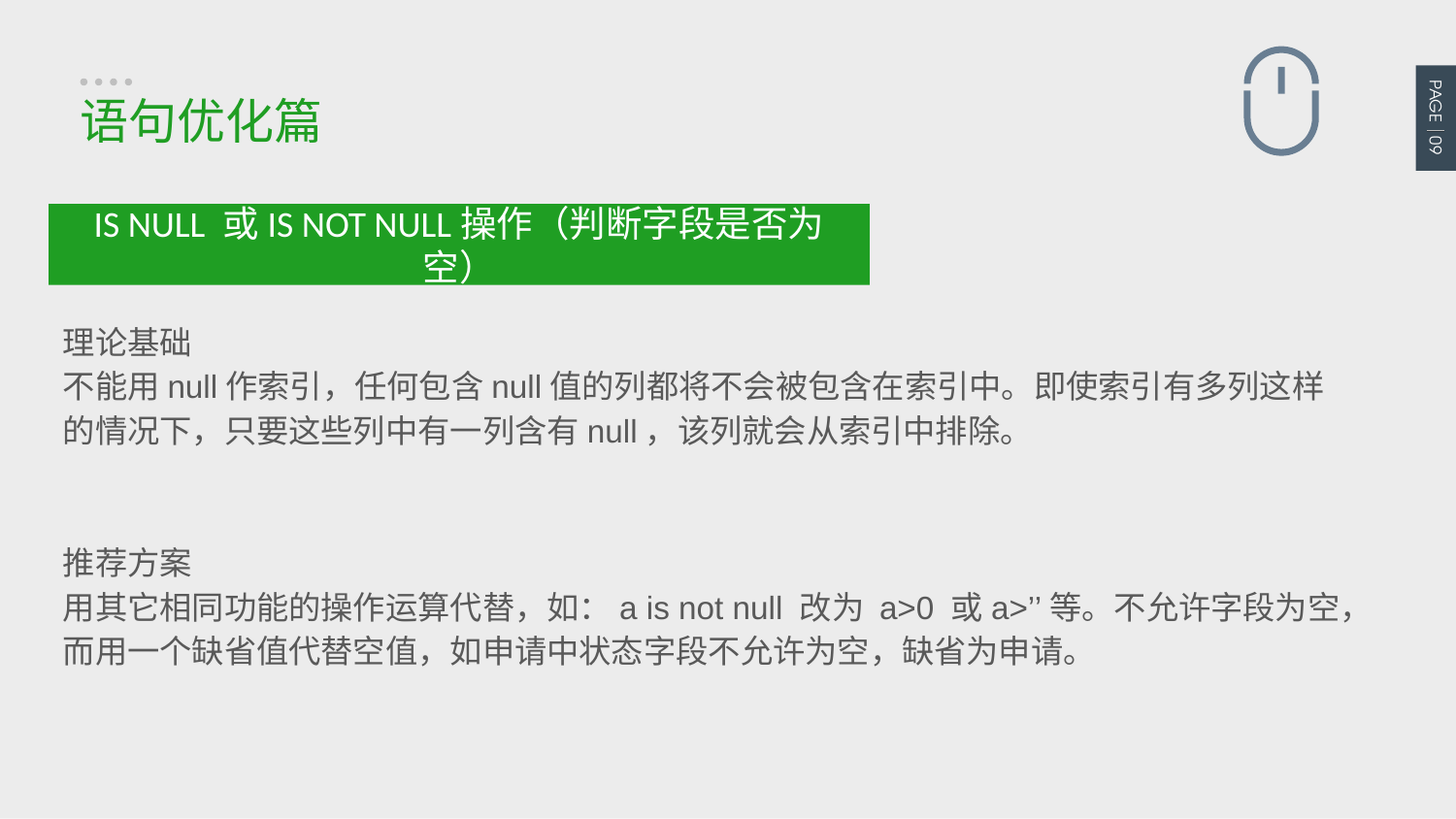

PAGE   09
语句优化篇

IS NULL 或IS NOT NULL操作（判断字段是否为空）

理论基础
不能用null作索引，任何包含null值的列都将不会被包含在索引中。即使索引有多列这样的情况下，只要这些列中有一列含有null，该列就会从索引中排除。

推荐方案
用其它相同功能的操作运算代替，如：a is not null 改为 a>0 或a>’’等。不允许字段为空，而用一个缺省值代替空值，如申请中状态字段不允许为空，缺省为申请。